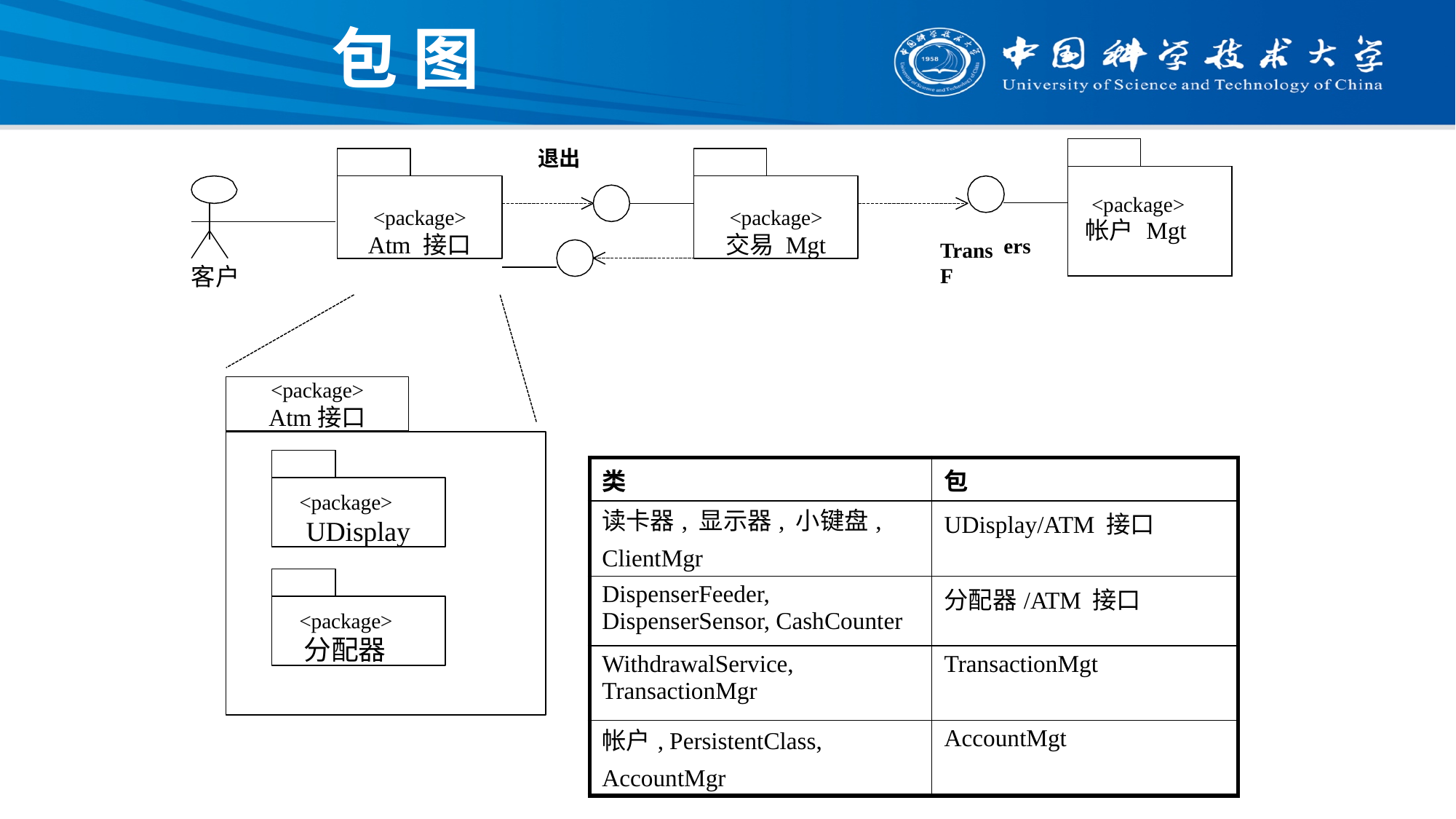

# 包 图
|  |  |  |
| --- | --- | --- |
|  | <package> 帐户 Mgt |  |
| ers |  |  |
退出

<package>
Atm 接口

<package>
交易 Mgt

TransF

客户

<package>
Atm接口

| 类 | 包 |
| --- | --- |
| 读卡器, 显示器, 小键盘, ClientMgr | UDisplay/ATM 接口 |
| DispenserFeeder, DispenserSensor, CashCounter | 分配器/ATM 接口 |
| WithdrawalService, TransactionMgr | TransactionMgt |
| 帐户, PersistentClass, AccountMgr | AccountMgt |
<package>
UDisplay

<package>
分配器